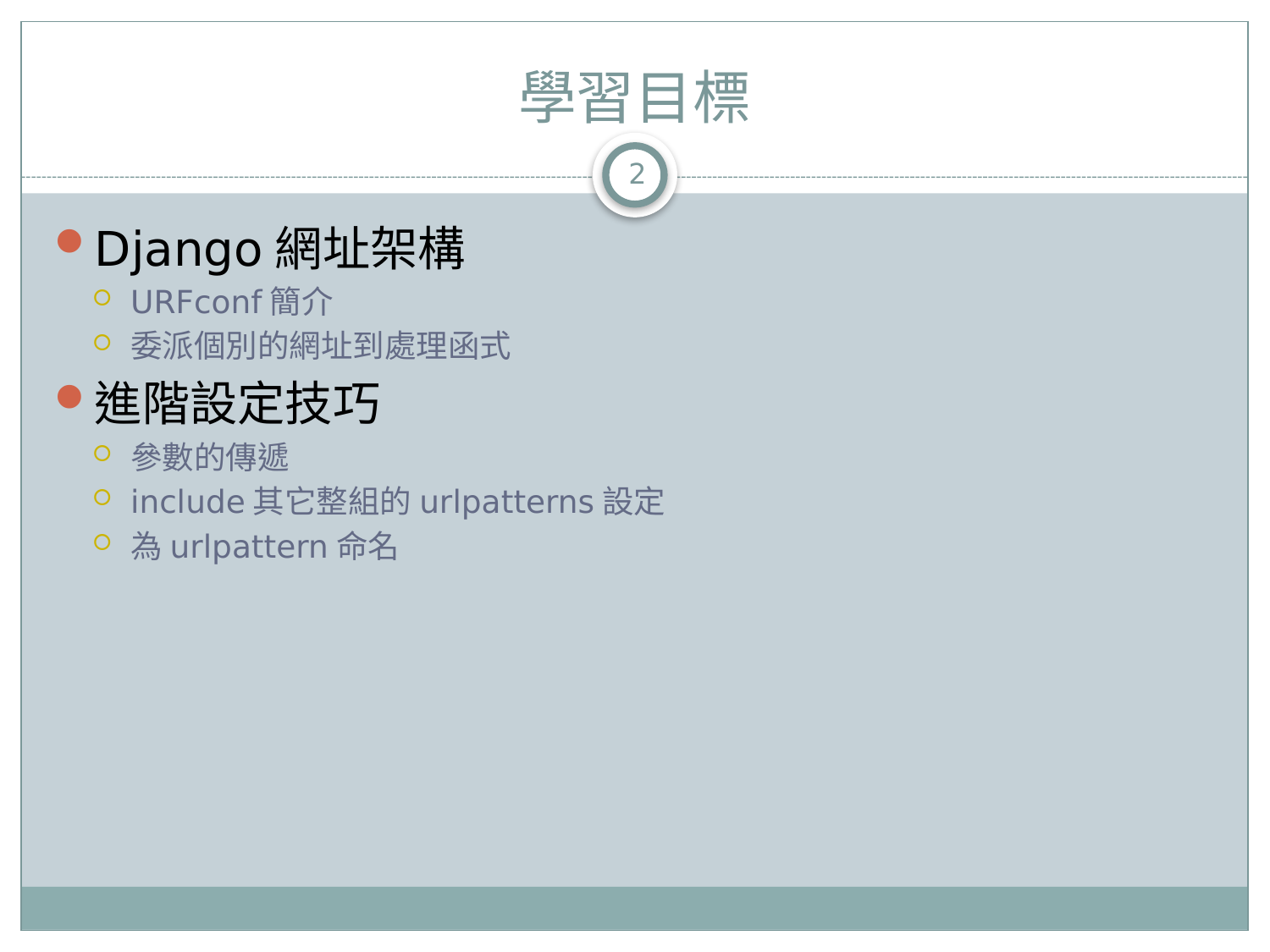

# 學習目標
2
Django網址架構
URFconf簡介
委派個別的網址到處理函式
進階設定技巧
參數的傳遞
include其它整組的urlpatterns設定
為urlpattern命名